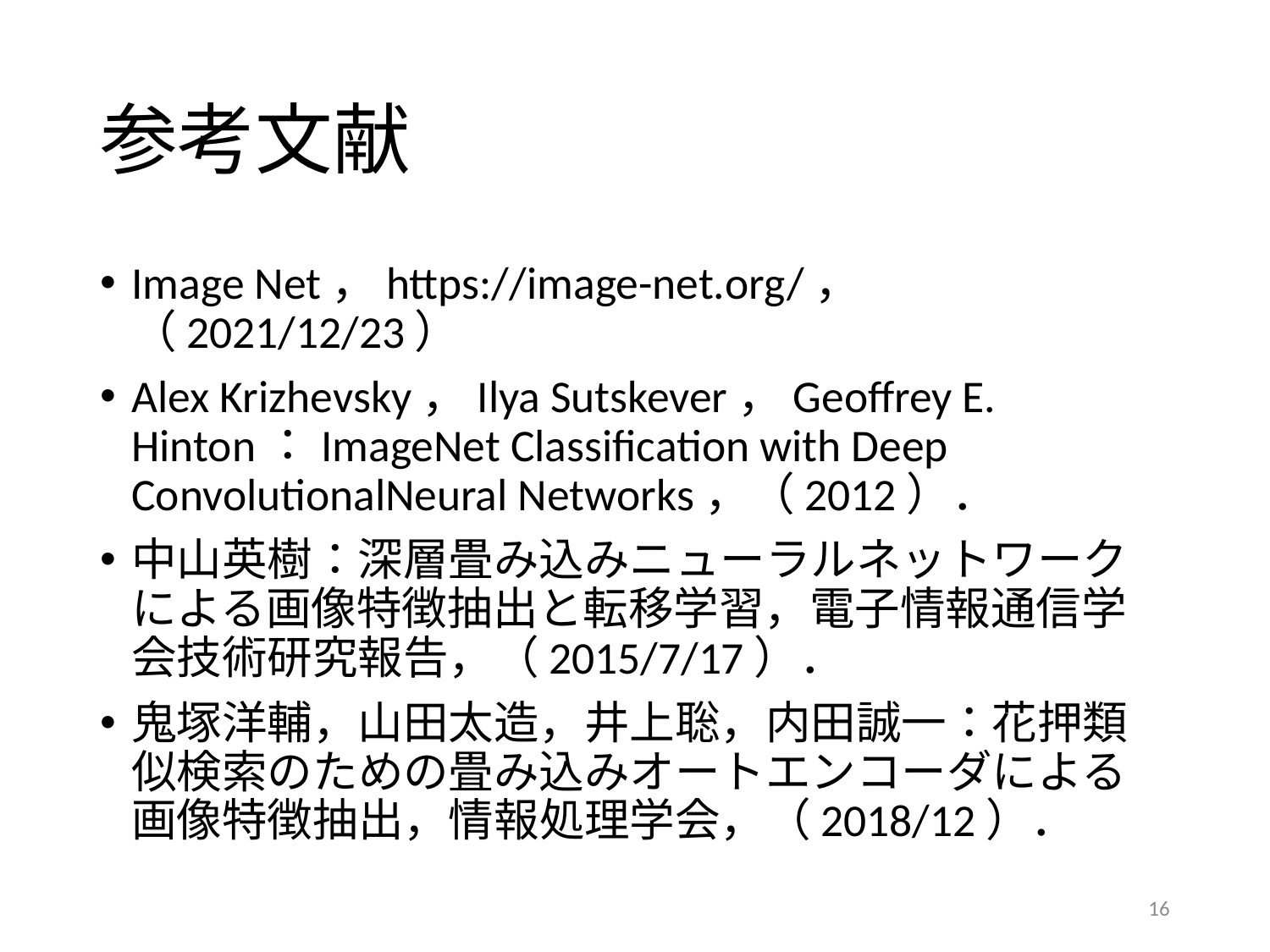

# 参考文献
Image Net，https://image-net.org/，（2021/12/23）
Alex Krizhevsky，Ilya Sutskever，Geoffrey E. Hinton：ImageNet Classification with Deep ConvolutionalNeural Networks，（2012）．
中山英樹：深層畳み込みニューラルネットワークによる画像特徴抽出と転移学習，電子情報通信学会技術研究報告，（2015/7/17）．
鬼塚洋輔，山田太造，井上聡，内田誠一：花押類似検索のための畳み込みオートエンコーダによる画像特徴抽出，情報処理学会，（2018/12）．

16